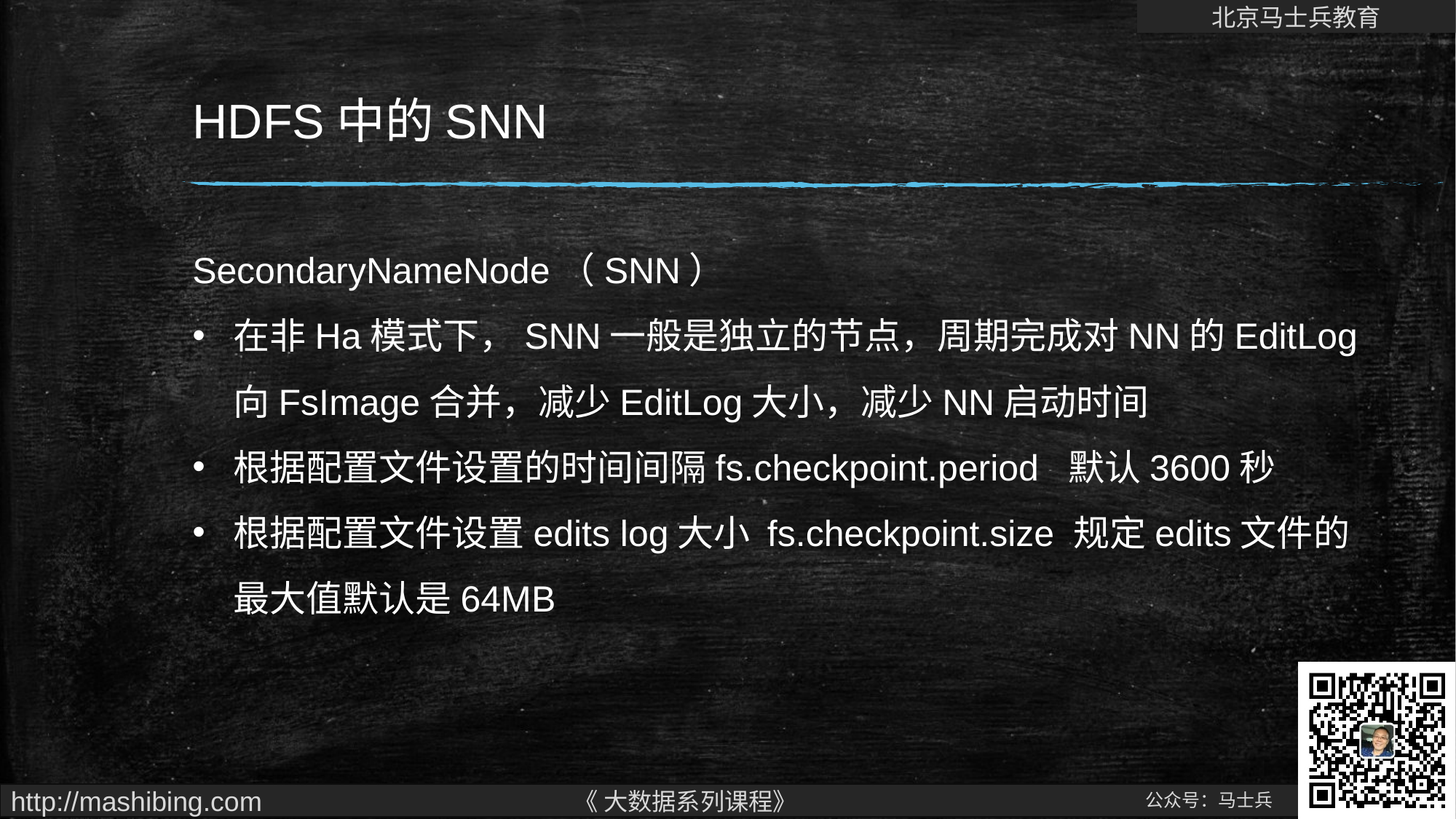

# HDFS中的SNN
SecondaryNameNode（SNN）
在非Ha模式下，SNN一般是独立的节点，周期完成对NN的EditLog向FsImage合并，减少EditLog大小，减少NN启动时间
根据配置文件设置的时间间隔fs.checkpoint.period  默认3600秒
根据配置文件设置edits log大小 fs.checkpoint.size 规定edits文件的最大值默认是64MB